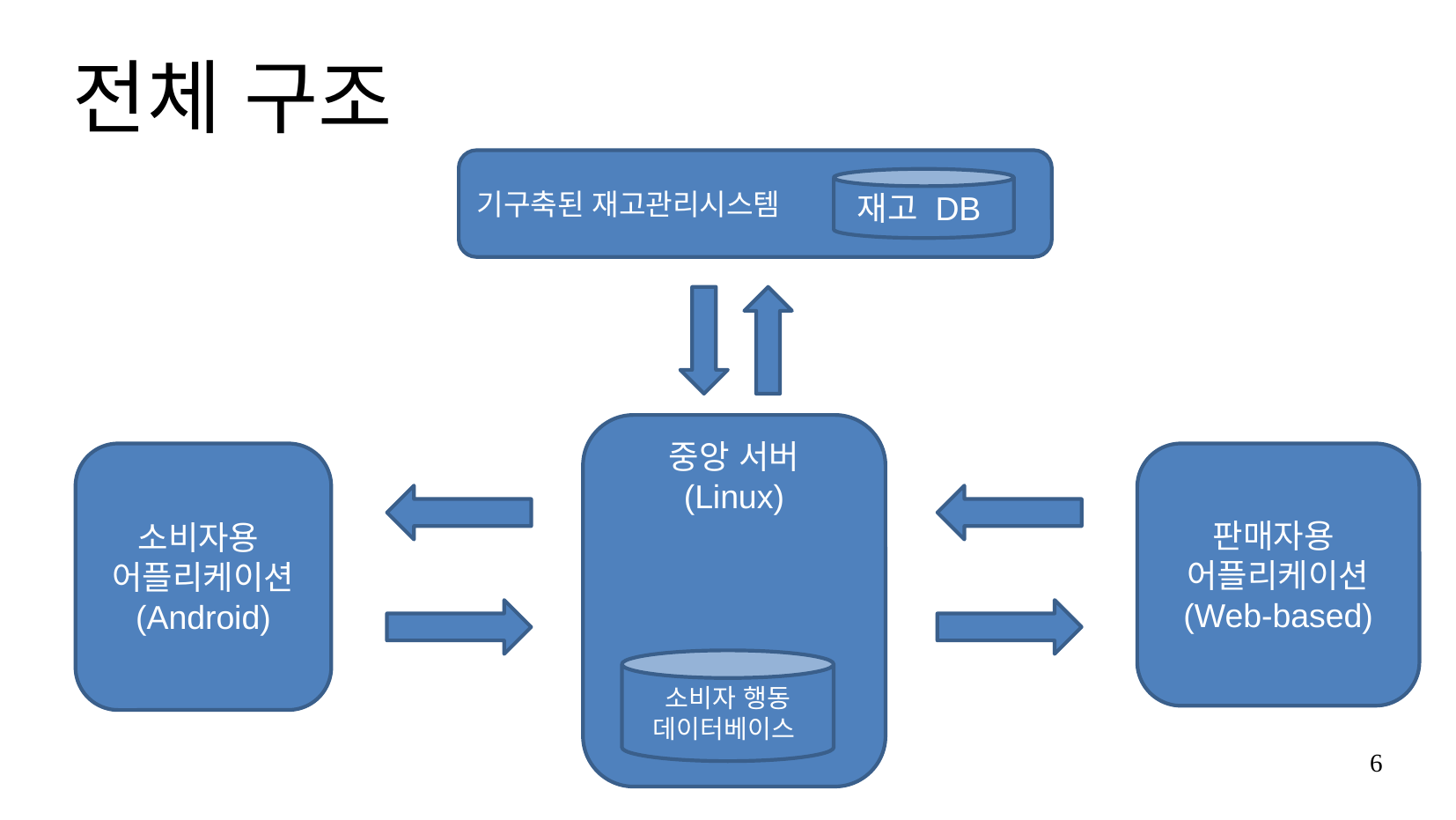

# 전체 구조
기구축된 재고관리시스템
재고 DB

중앙 서버
(Linux)
소비자용
어플리케이션
(Android)
판매자용
어플리케이션
(Web-based)

소비자 행동
데이터베이스
6